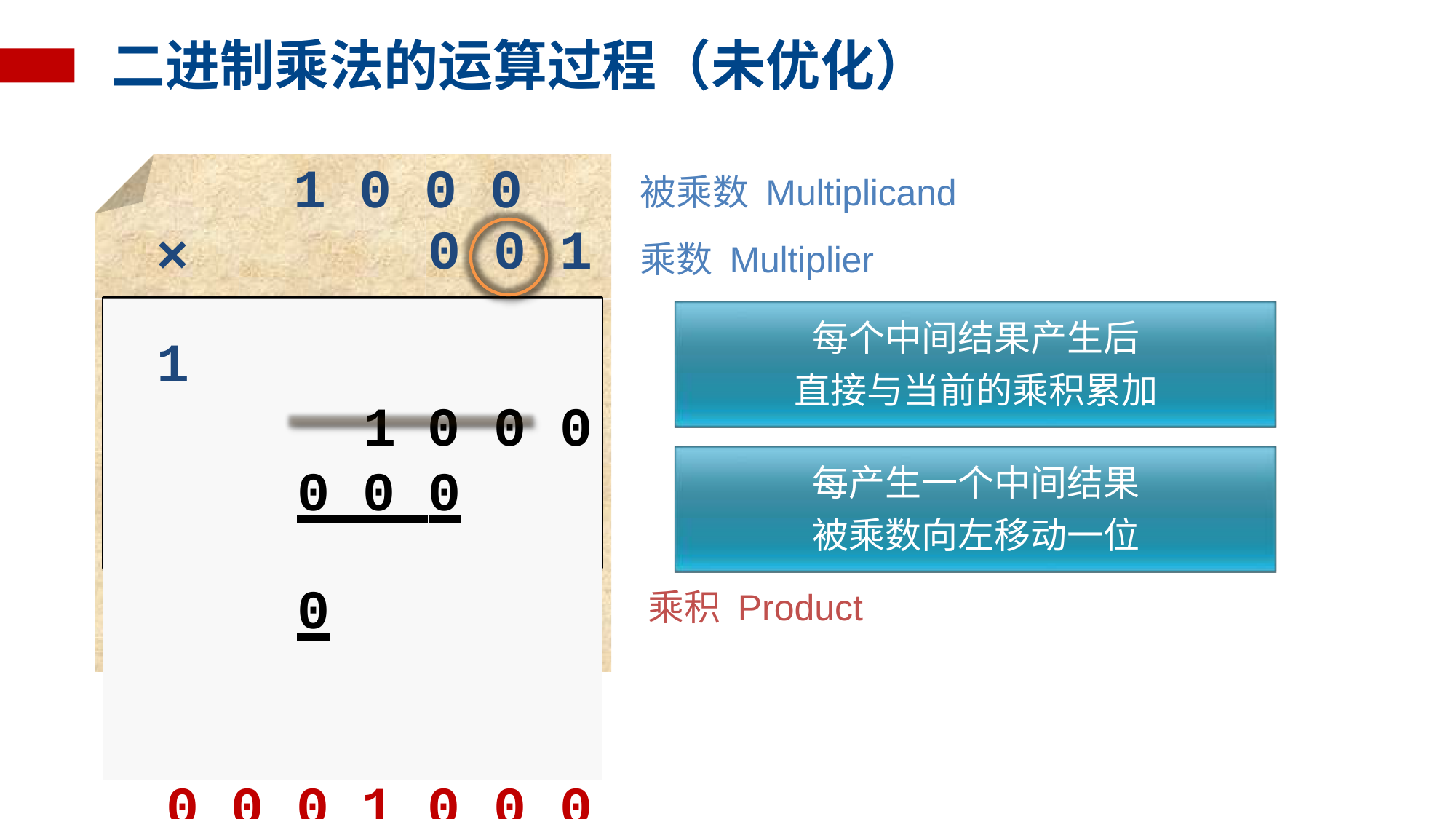

# 二进制乘法的运算过程（未优化）
1 0 0 0

被乘数 Multiplicand
乘数 Multiplier
每个中间结果产生后 直接与当前的乘积累加
每产生一个中间结果 被乘数向左移动一位
乘积 Product

| × 1 |  |  |  | 0 | 0 | 1 |
| --- | --- | --- | --- | --- | --- | --- |
| 1 |  |  |  | 0 | 0 | 0 |
| 0 0 0 0 |  |  |  |  |  |  |
|  | 0 | 0 | 0 | 0 |  |  |
| 1 | 0 | 0 | 0 |  |  |  |
| 0 | 0 | 0 | 1 | 0 | 0 | 0 |